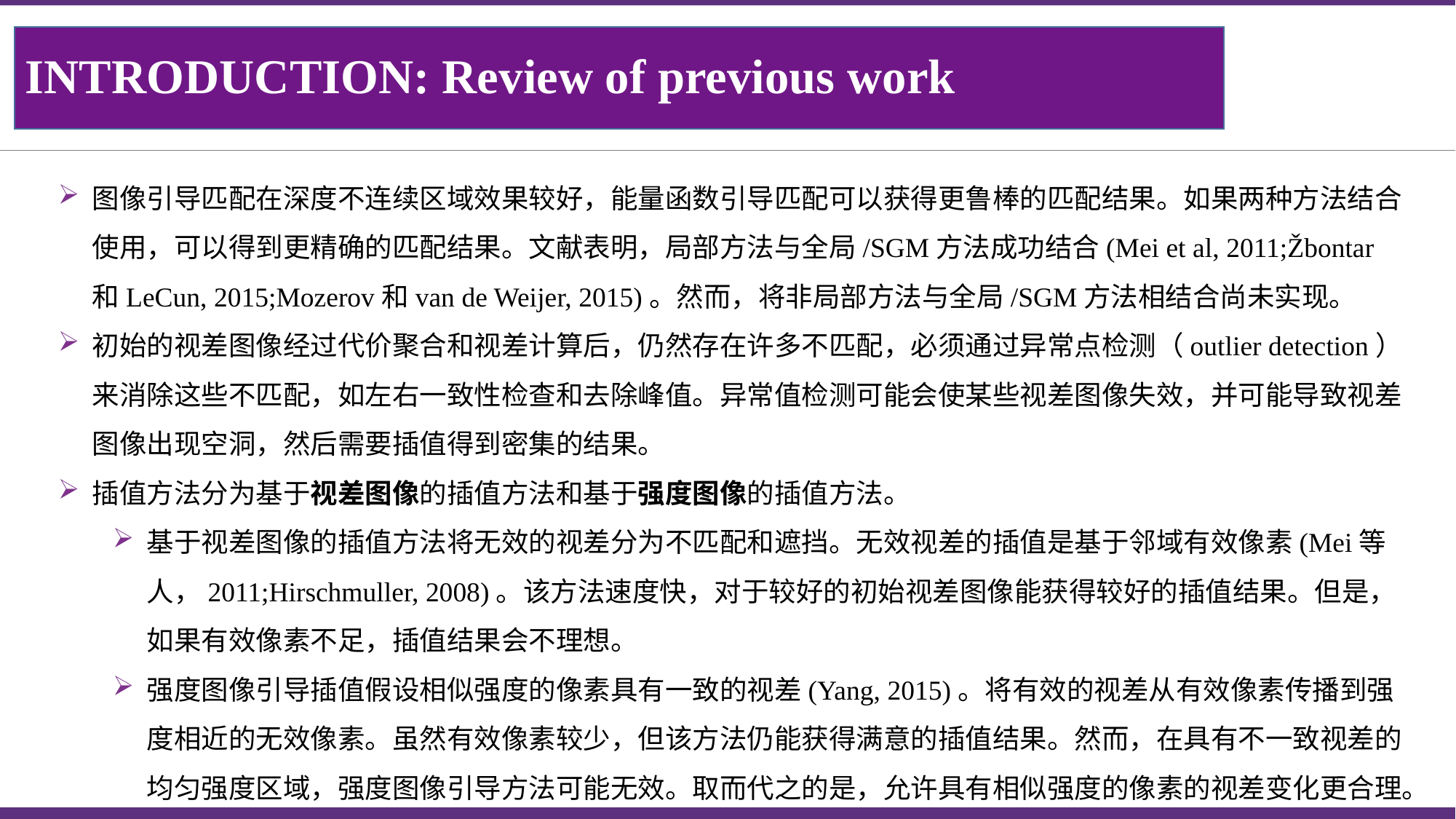

INTRODUCTION: Review of previous work
图像引导匹配在深度不连续区域效果较好，能量函数引导匹配可以获得更鲁棒的匹配结果。如果两种方法结合使用，可以得到更精确的匹配结果。文献表明，局部方法与全局/SGM方法成功结合(Mei et al, 2011;Žbontar和LeCun, 2015;Mozerov和van de Weijer, 2015)。然而，将非局部方法与全局/SGM方法相结合尚未实现。
初始的视差图像经过代价聚合和视差计算后，仍然存在许多不匹配，必须通过异常点检测（outlier detection）来消除这些不匹配，如左右一致性检查和去除峰值。异常值检测可能会使某些视差图像失效，并可能导致视差图像出现空洞，然后需要插值得到密集的结果。
插值方法分为基于视差图像的插值方法和基于强度图像的插值方法。
基于视差图像的插值方法将无效的视差分为不匹配和遮挡。无效视差的插值是基于邻域有效像素(Mei等人，2011;Hirschmuller, 2008)。该方法速度快，对于较好的初始视差图像能获得较好的插值结果。但是，如果有效像素不足，插值结果会不理想。
强度图像引导插值假设相似强度的像素具有一致的视差(Yang, 2015)。将有效的视差从有效像素传播到强度相近的无效像素。虽然有效像素较少，但该方法仍能获得满意的插值结果。然而，在具有不一致视差的均匀强度区域，强度图像引导方法可能无效。取而代之的是，允许具有相似强度的像素的视差变化更合理。
5